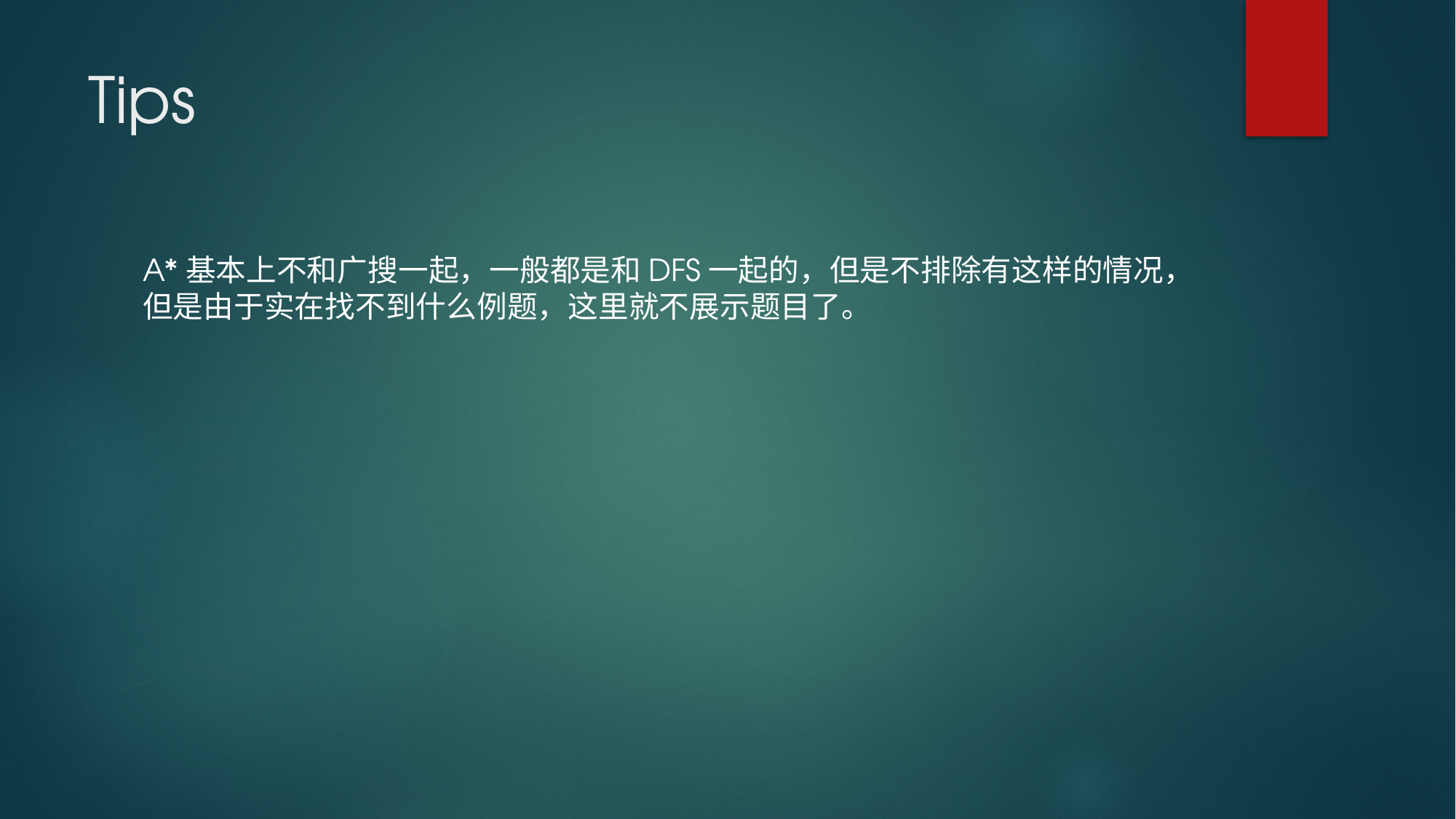

# Tips
A*基本上不和广搜一起，一般都是和DFS一起的，但是不排除有这样的情况，但是由于实在找不到什么例题，这里就不展示题目了。